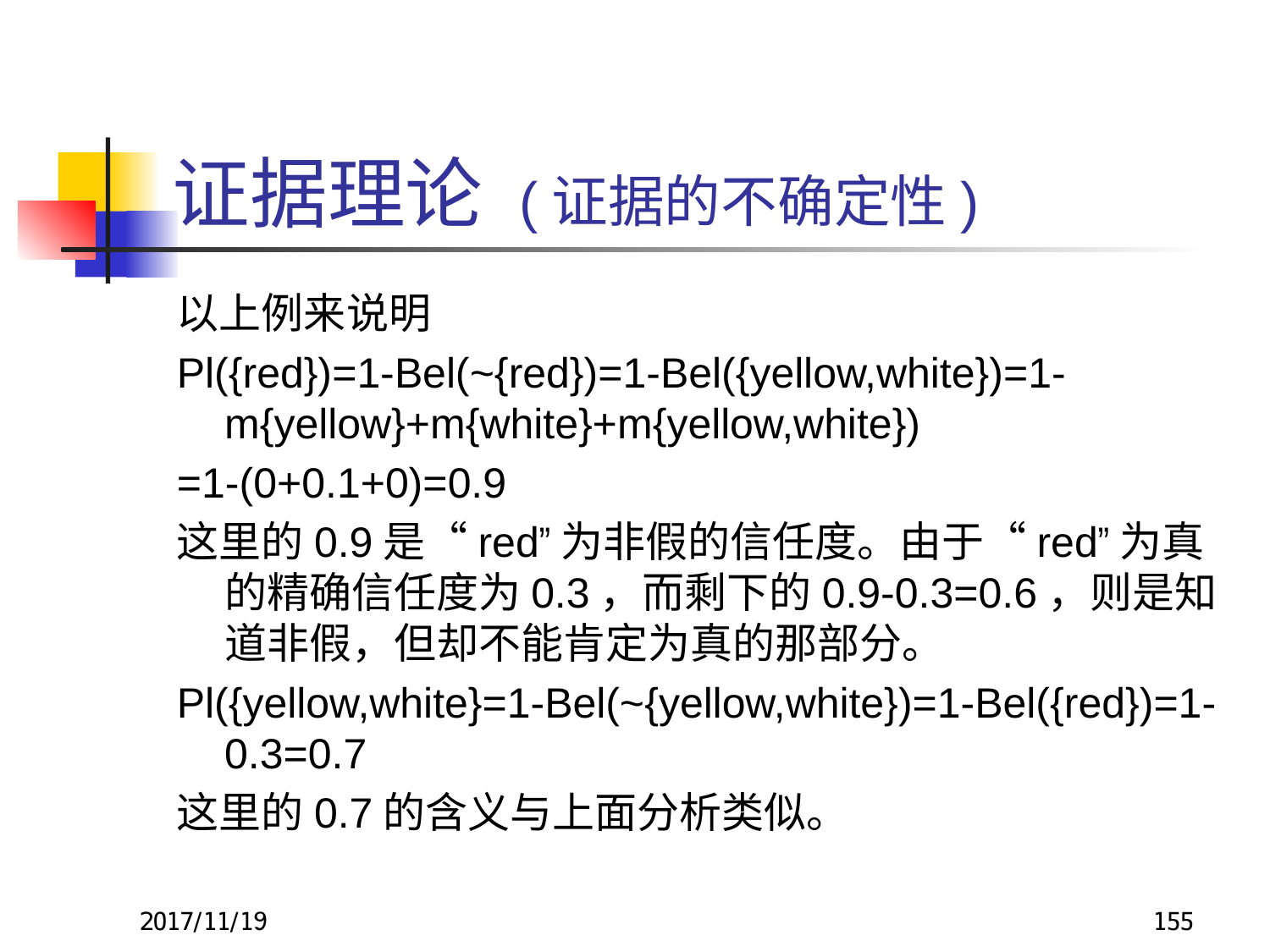

# 证据理论 (证据的不确定性)
以上例来说明
Pl({red})=1-Bel(~{red})=1-Bel({yellow,white})=1- m{yellow}+m{white}+m{yellow,white})
=1-(0+0.1+0)=0.9
这里的0.9是“red”为非假的信任度。由于“red”为真的精确信任度为0.3，而剩下的0.9-0.3=0.6，则是知道非假，但却不能肯定为真的那部分。
Pl({yellow,white}=1-Bel(~{yellow,white})=1-Bel({red})=1-0.3=0.7
这里的0.7的含义与上面分析类似。
2017/11/19
155